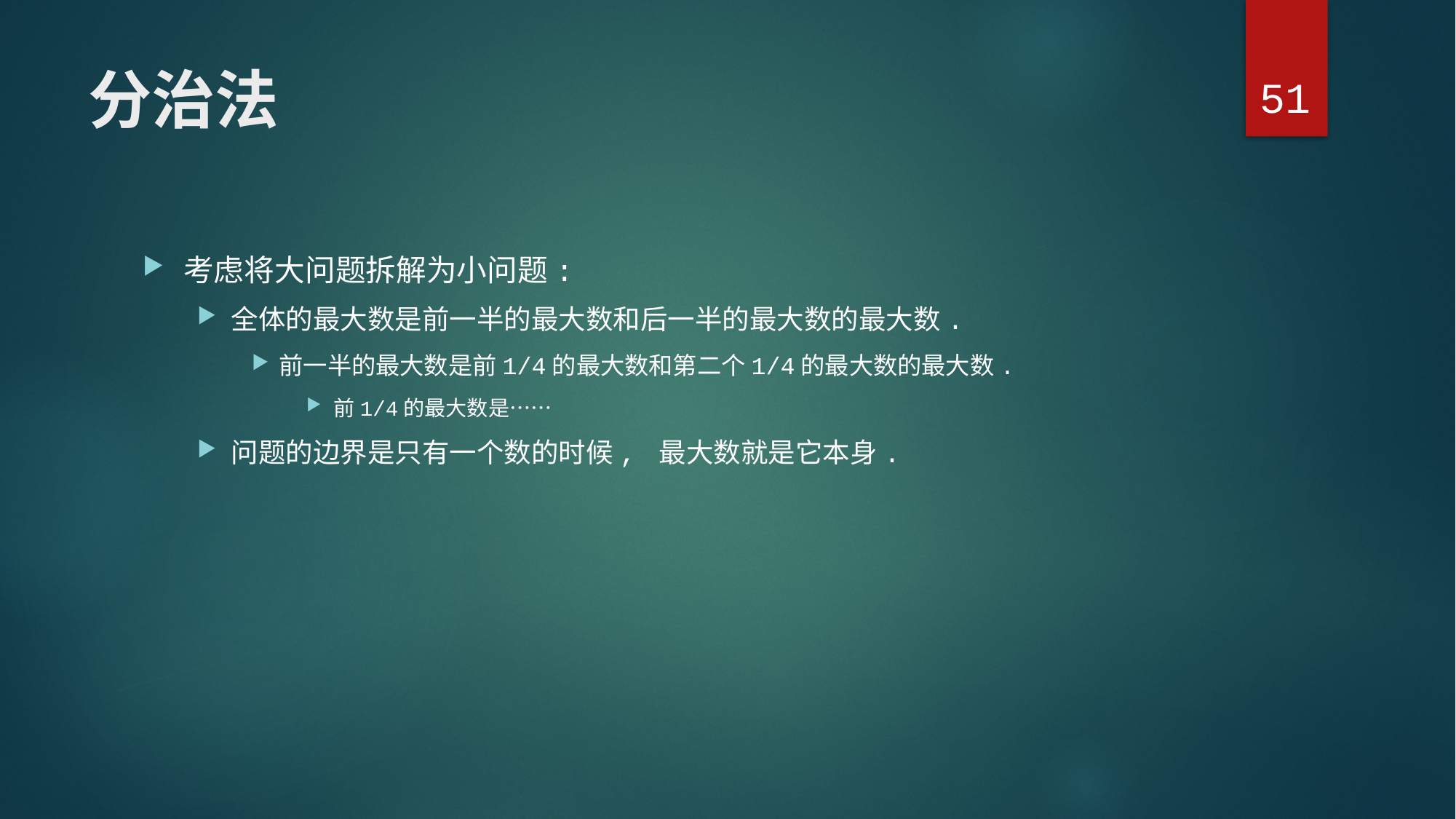

51
# 分治法
考虑将大问题拆解为小问题:
全体的最大数是前一半的最大数和后一半的最大数的最大数.
前一半的最大数是前1/4的最大数和第二个1/4的最大数的最大数.
前1/4的最大数是……
问题的边界是只有一个数的时候, 最大数就是它本身.